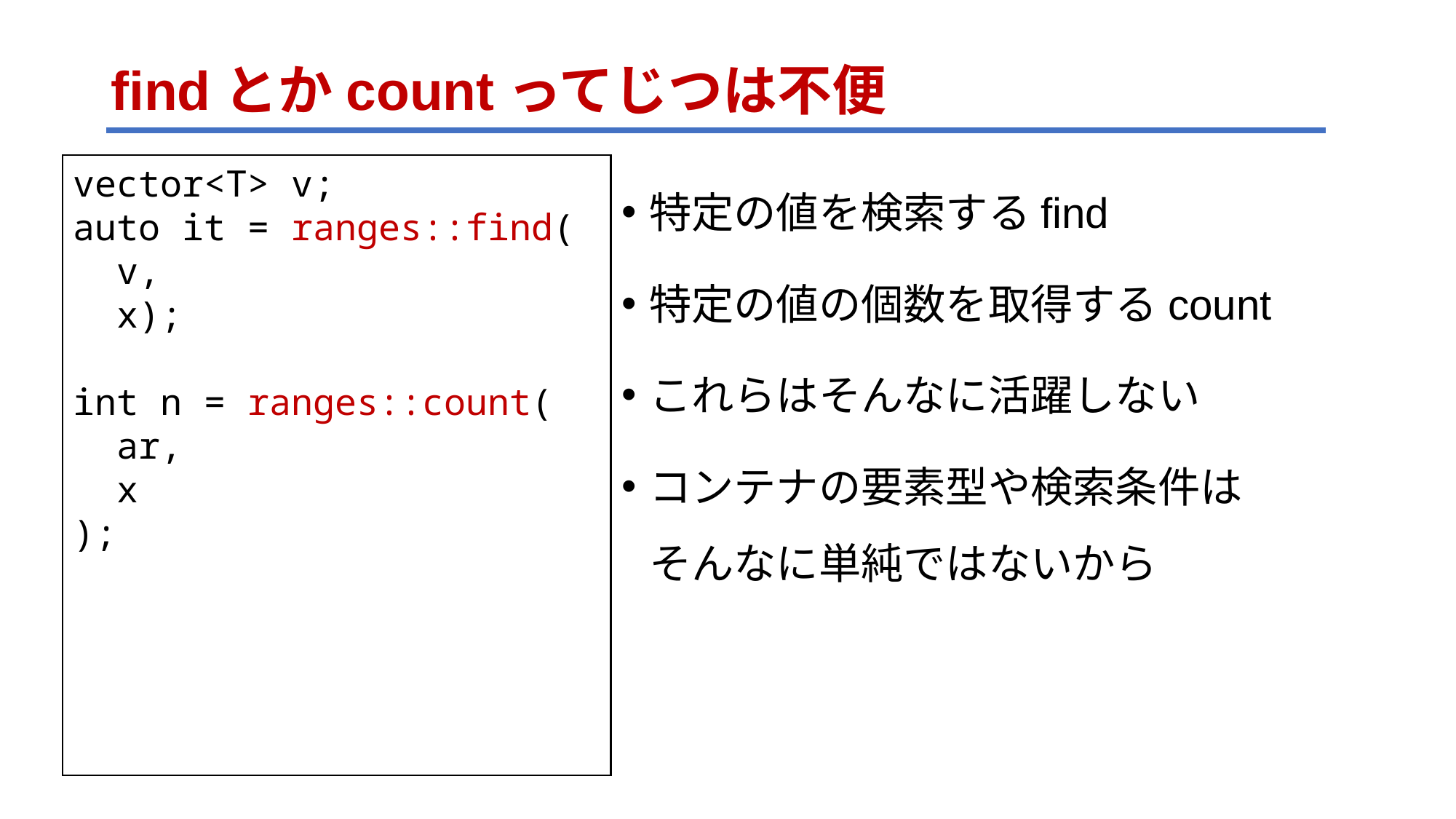

# findとかcountってじつは不便
特定の値を検索するfind
特定の値の個数を取得するcount
これらはそんなに活躍しない
コンテナの要素型や検索条件は
そんなに単純ではないから
vector<T> v;
auto it = ranges::find(
  v,
  x);

int n = ranges::count(
  ar,
  x
);